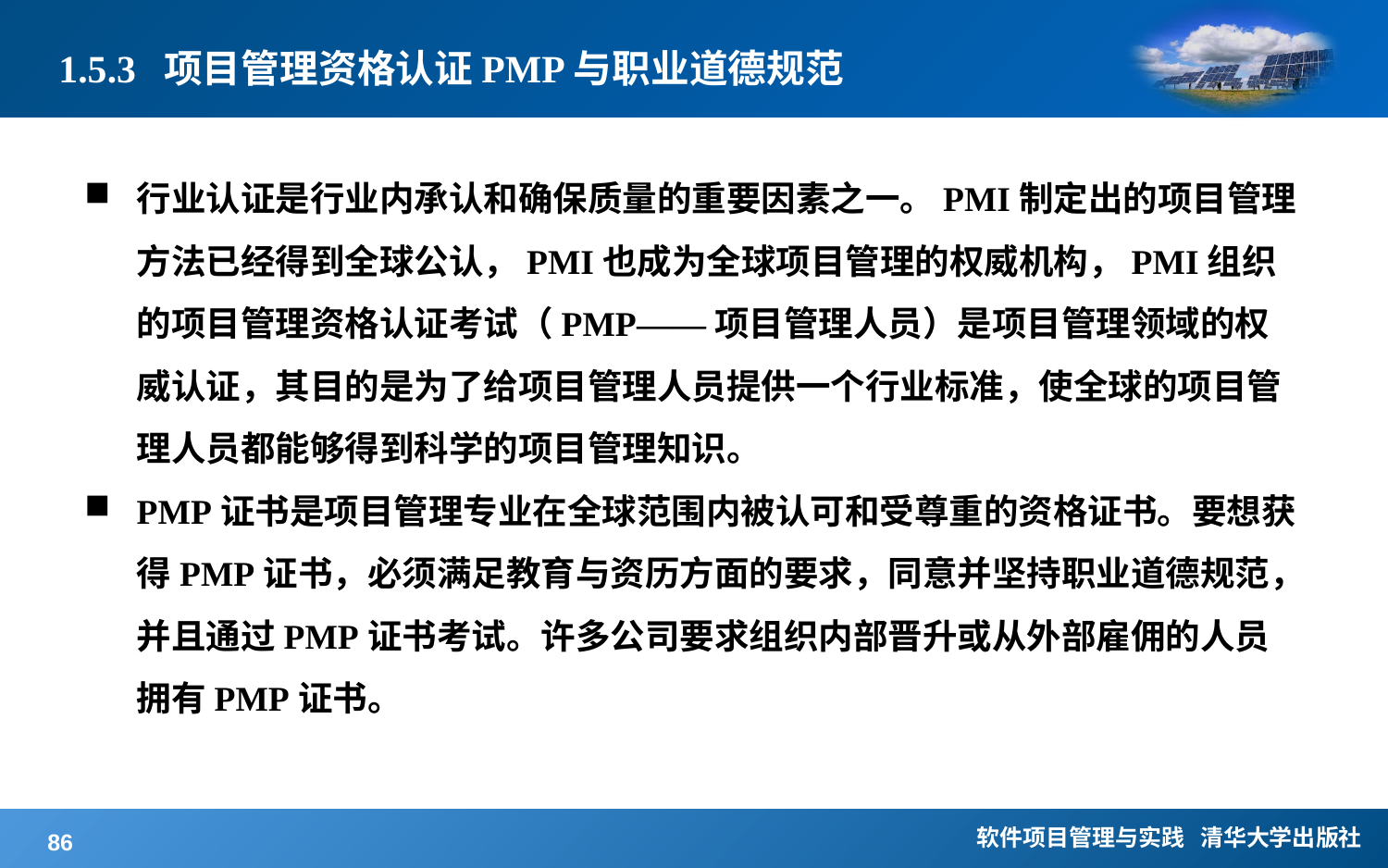

# 1.5.3  项目管理资格认证PMP与职业道德规范
行业认证是行业内承认和确保质量的重要因素之一。PMI制定出的项目管理方法已经得到全球公认，PMI也成为全球项目管理的权威机构，PMI组织的项目管理资格认证考试（PMP——项目管理人员）是项目管理领域的权威认证，其目的是为了给项目管理人员提供一个行业标准，使全球的项目管理人员都能够得到科学的项目管理知识。
PMP证书是项目管理专业在全球范围内被认可和受尊重的资格证书。要想获得PMP证书，必须满足教育与资历方面的要求，同意并坚持职业道德规范，并且通过PMP证书考试。许多公司要求组织内部晋升或从外部雇佣的人员拥有PMP证书。